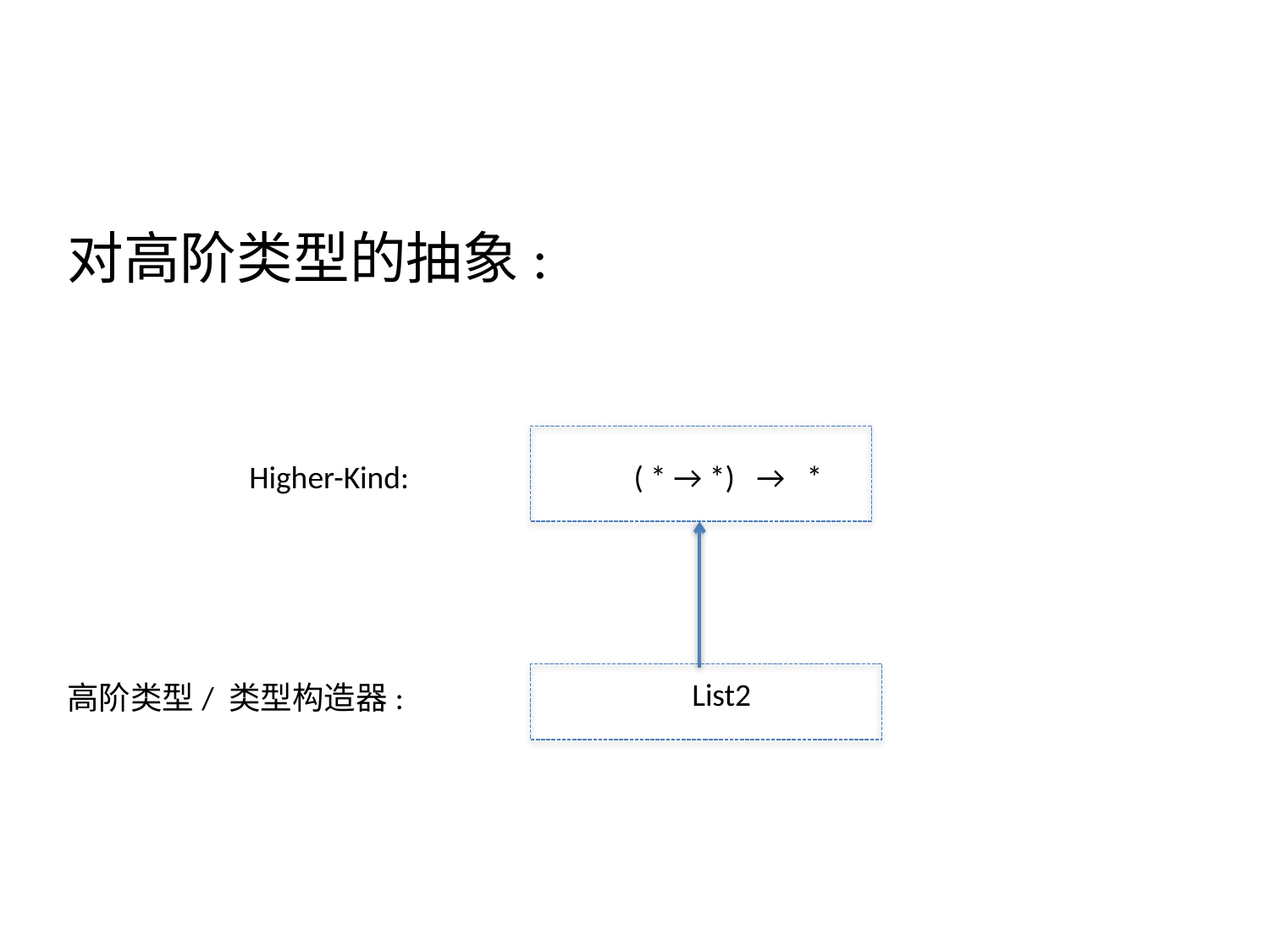

对高阶类型的抽象:

Higher-Kind:
 ( * → *)   →   *

List2
高阶类型/ 类型构造器: